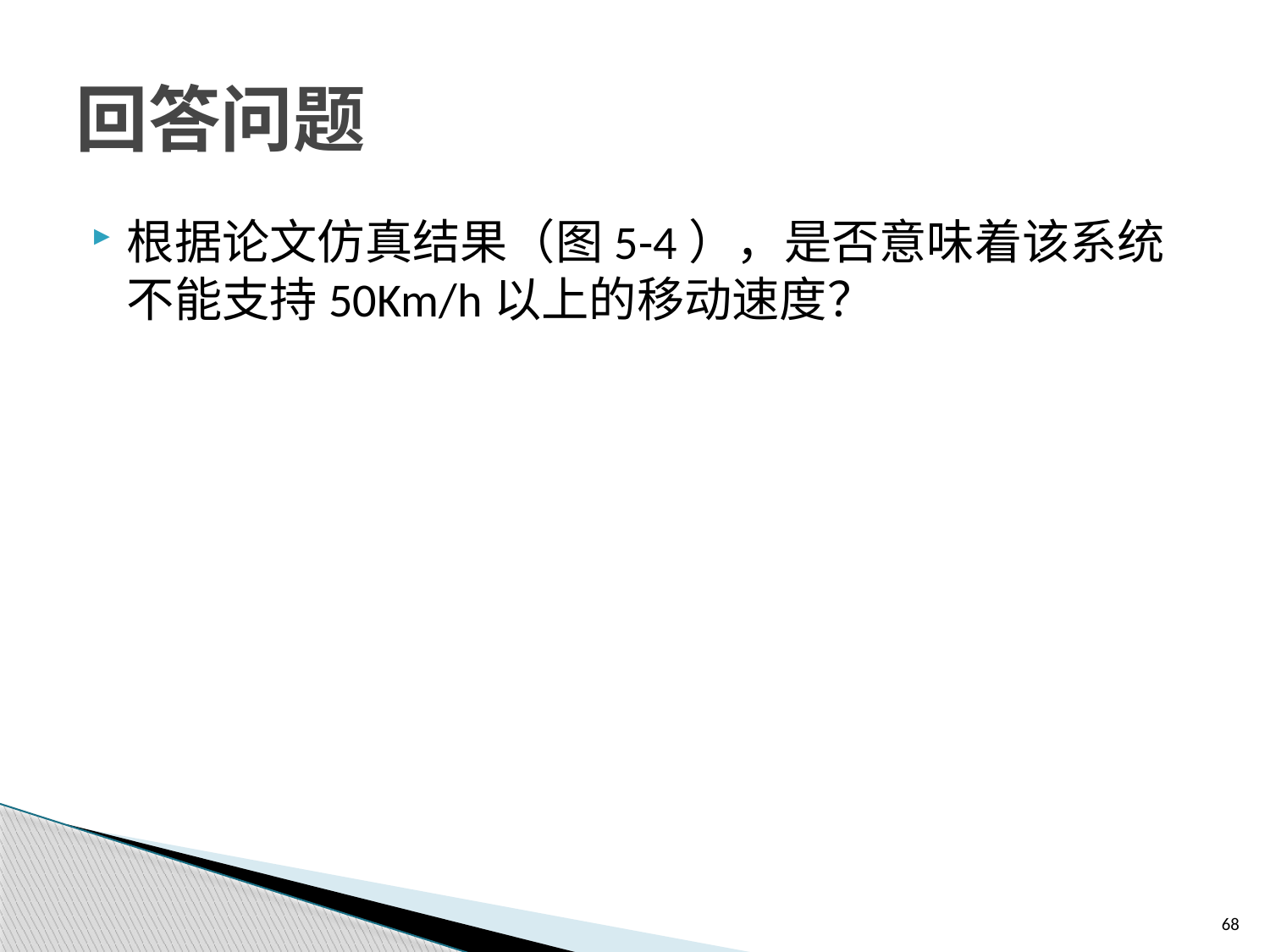

# 回答问题
根据论文仿真结果（图5-4），是否意味着该系统不能支持50Km/h以上的移动速度？
68